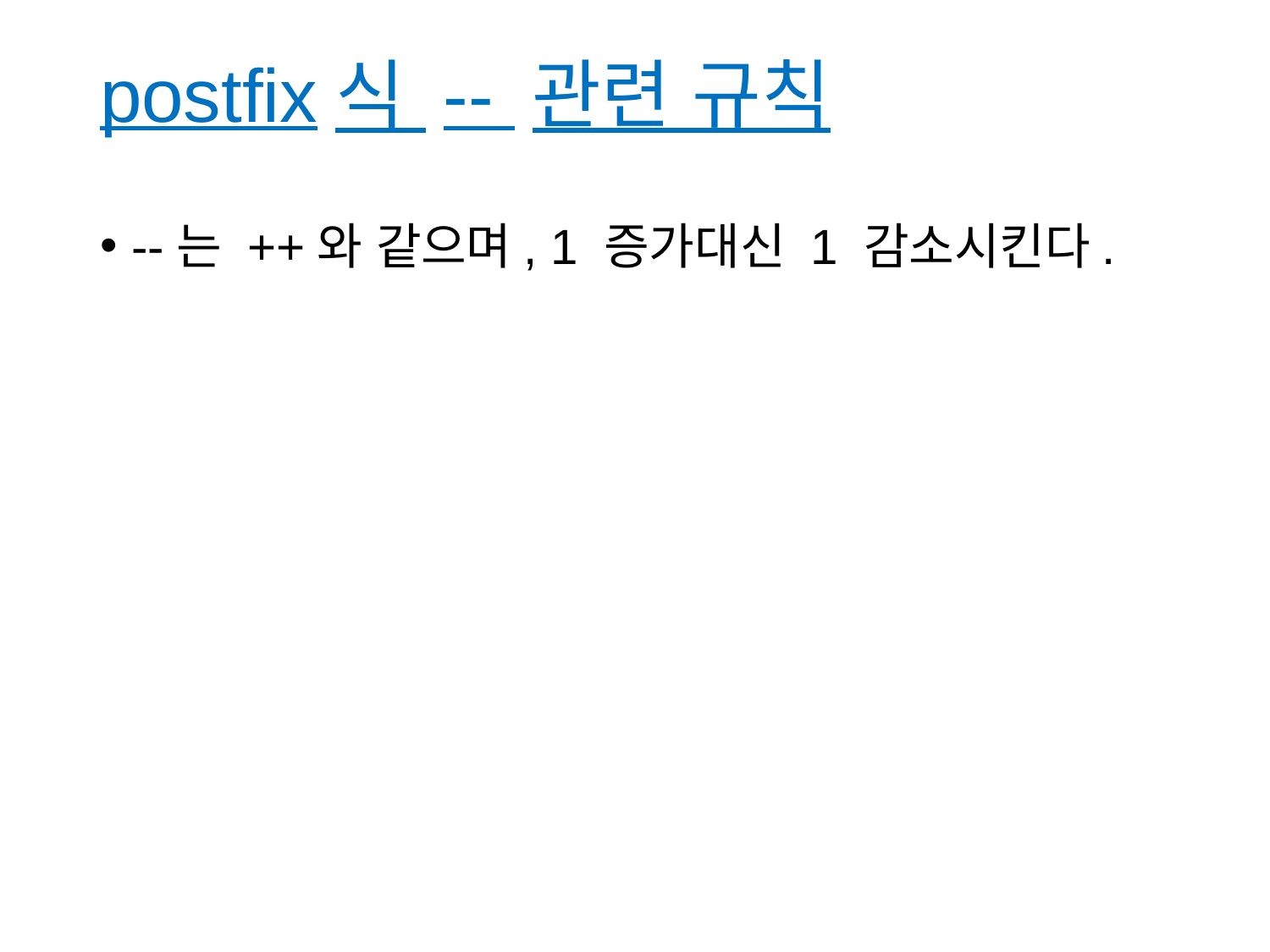

# postfix식 -- 관련 규칙
--는 ++와 같으며, 1 증가대신 1 감소시킨다.